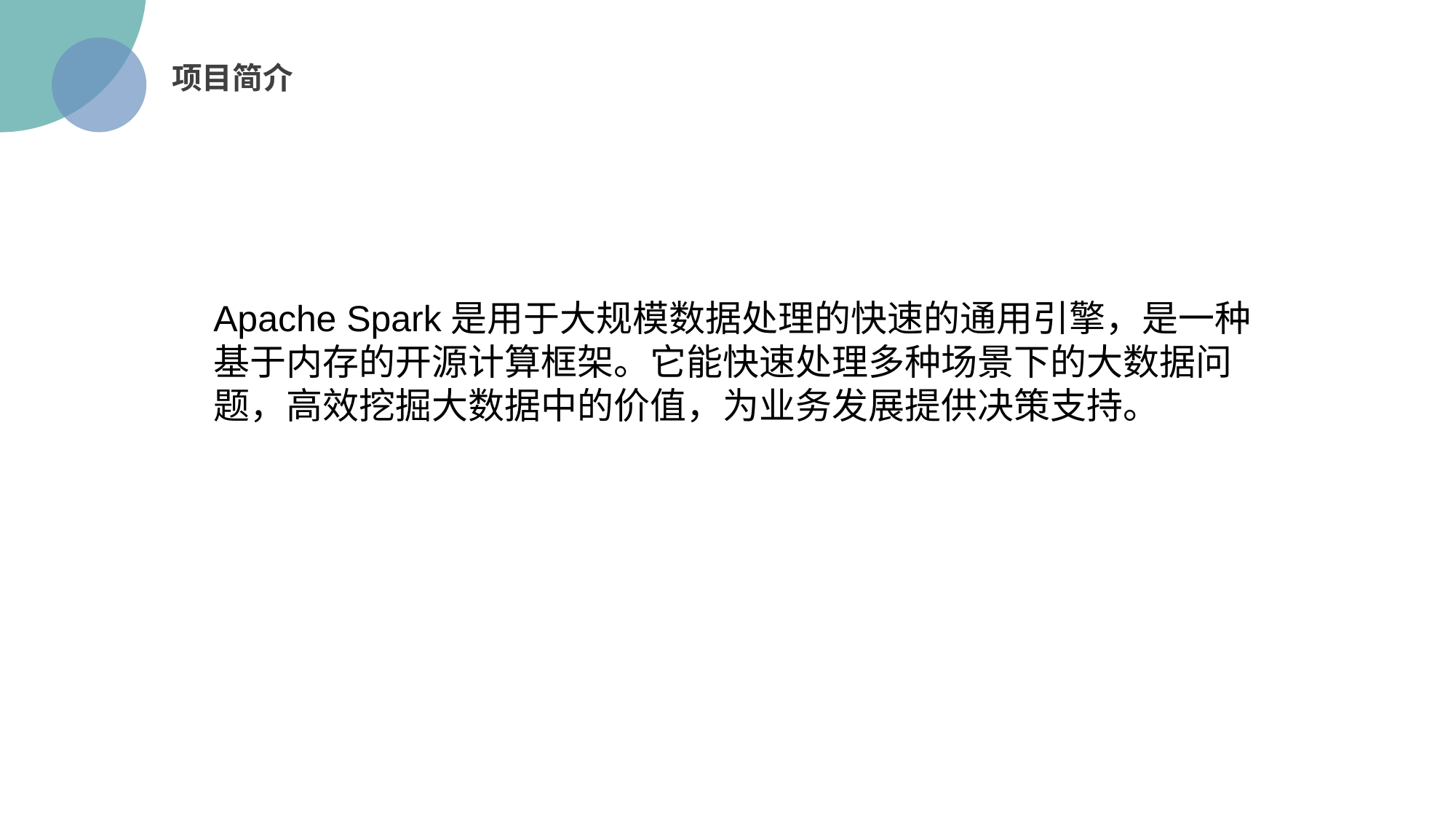

项目简介
Apache Spark是用于大规模数据处理的快速的通用引擎，是一种基于内存的开源计算框架。它能快速处理多种场景下的大数据问题，高效挖掘大数据中的价值，为业务发展提供决策支持。